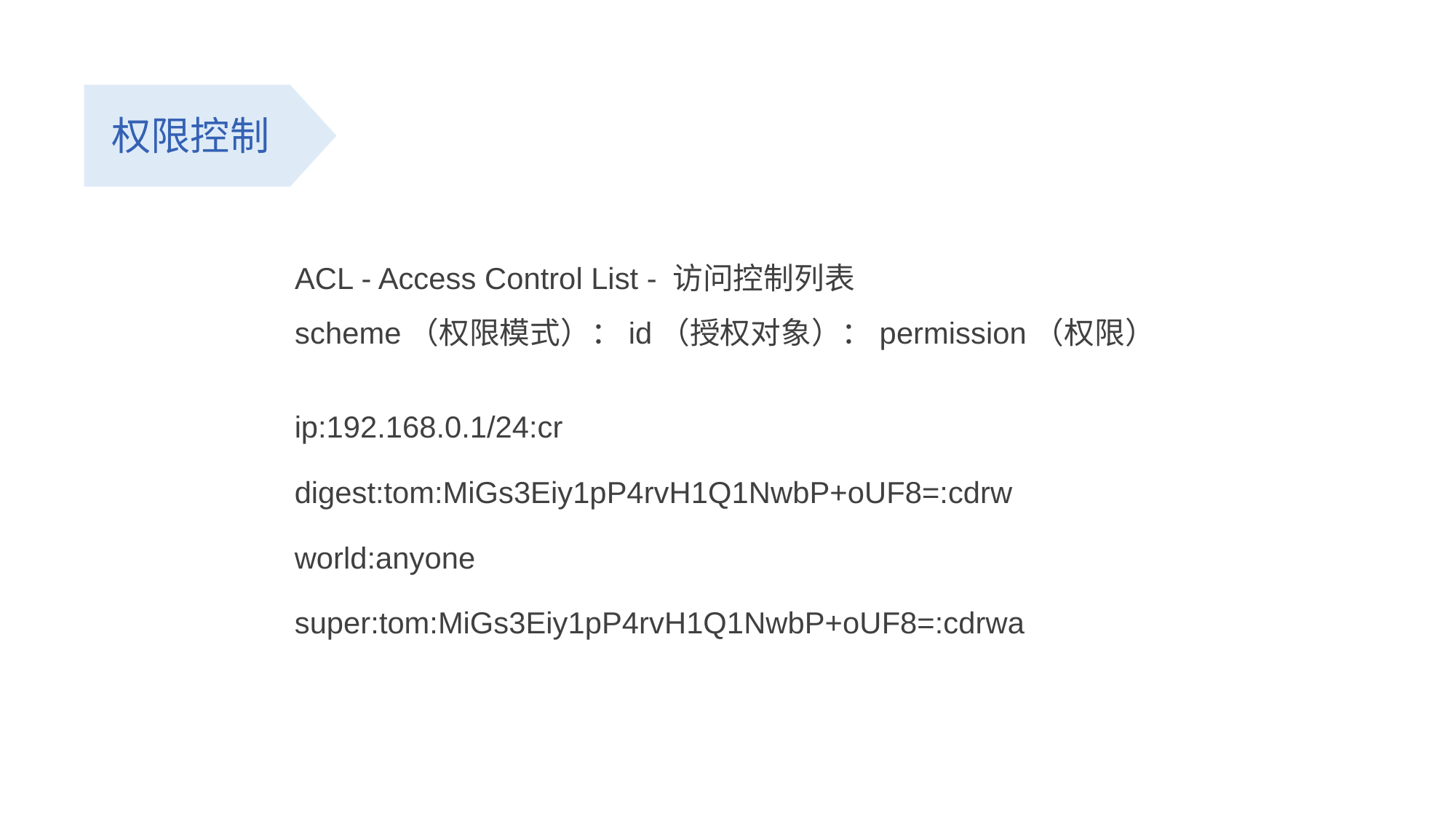

权限控制
ACL - Access Control List - 访问控制列表
scheme（权限模式）：id（授权对象）：permission（权限）
ip:192.168.0.1/24:cr
digest:tom:MiGs3Eiy1pP4rvH1Q1NwbP+oUF8=:cdrw
world:anyone
super:tom:MiGs3Eiy1pP4rvH1Q1NwbP+oUF8=:cdrwa